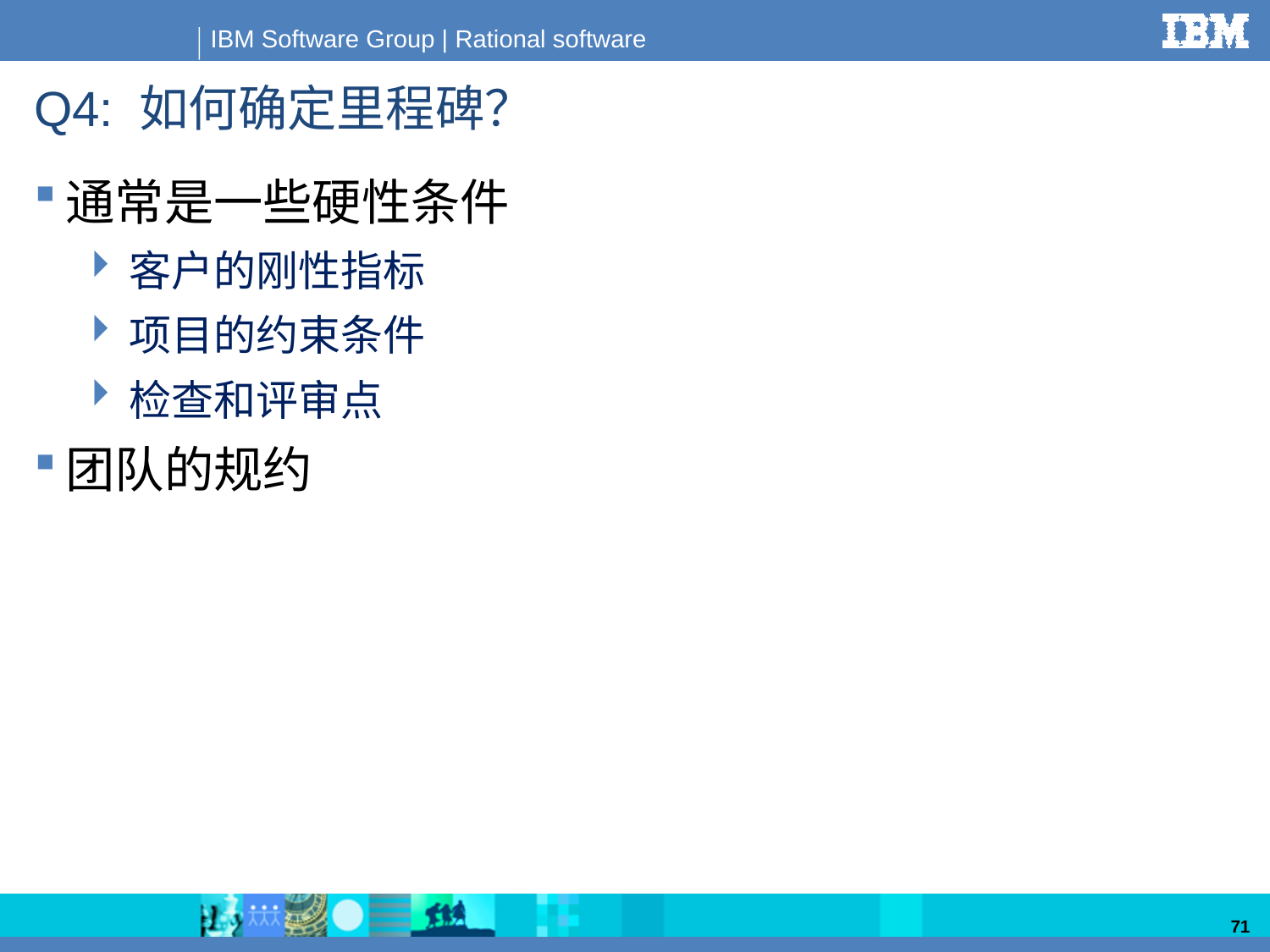

# Q4: 如何确定里程碑？
通常是一些硬性条件
客户的刚性指标
项目的约束条件
检查和评审点
团队的规约

71